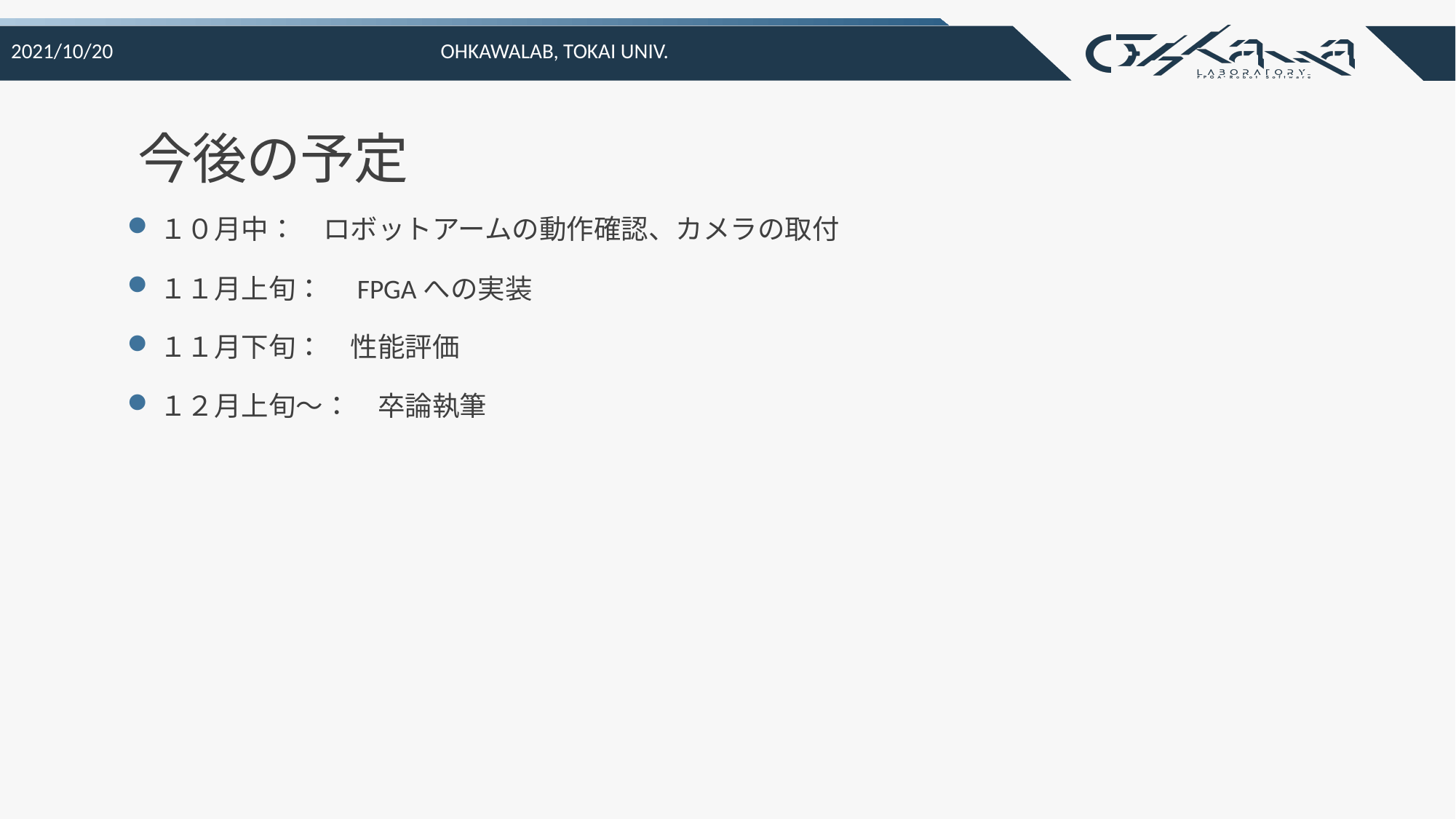

2021/10/20
Ohkawalab, Tokai Univ.
# 今後の予定
１０月中：　ロボットアームの動作確認、カメラの取付

１１月上旬：　FPGAへの実装

１１月下旬：　性能評価

１２月上旬～：　卒論執筆